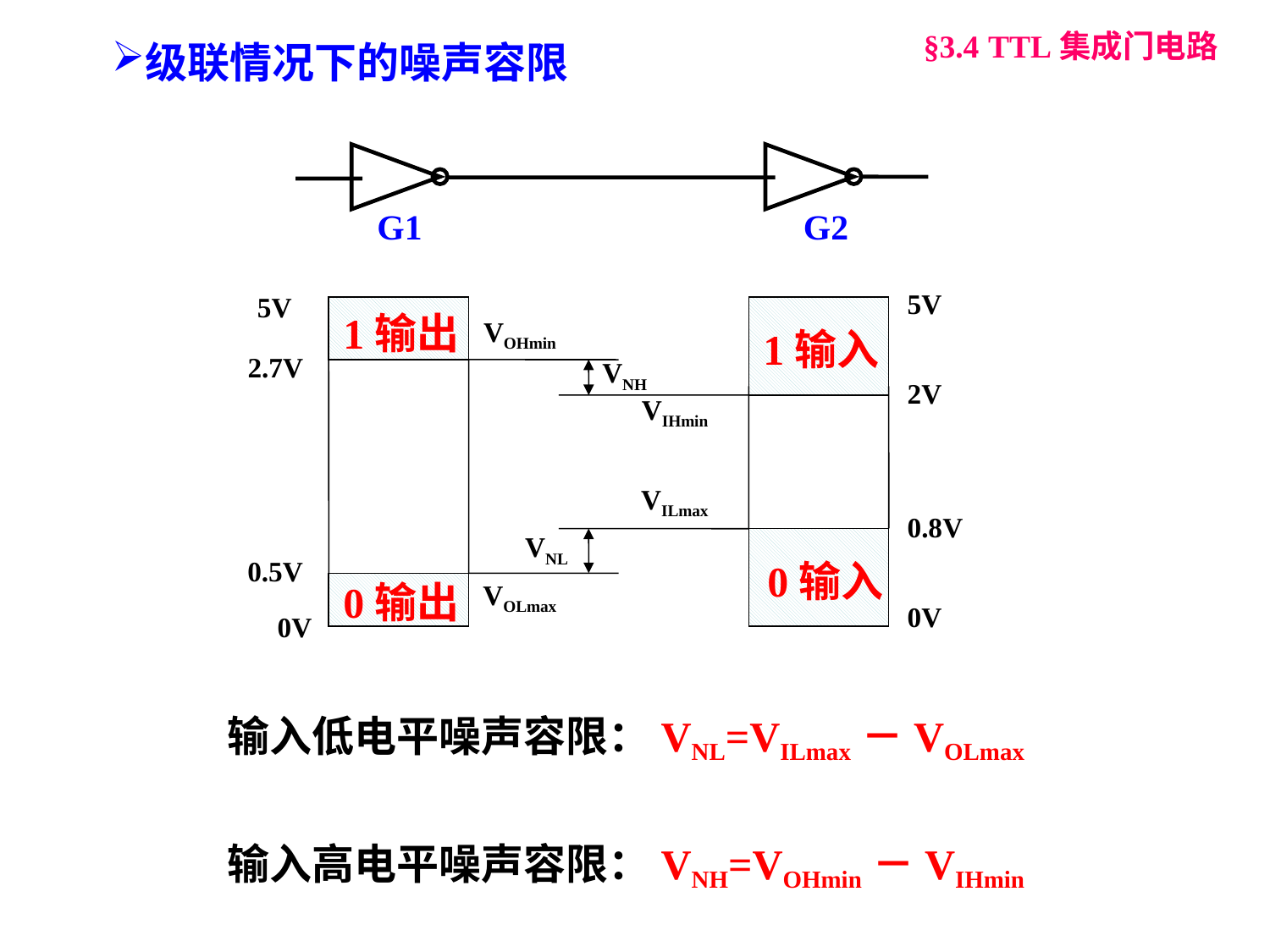

§3.4 TTL集成门电路
级联情况下的噪声容限

G1
G2
5V

1输入

0输入
2V
0.8V
0V
5V

1输出

0输出

2.7V
0.5V
0V
VOHmin
VNH

VIHmin

VILmax
VNL

VOLmax

输入低电平噪声容限：VNL=VILmax－VOLmax

输入高电平噪声容限：VNH=VOHmin－VIHmin